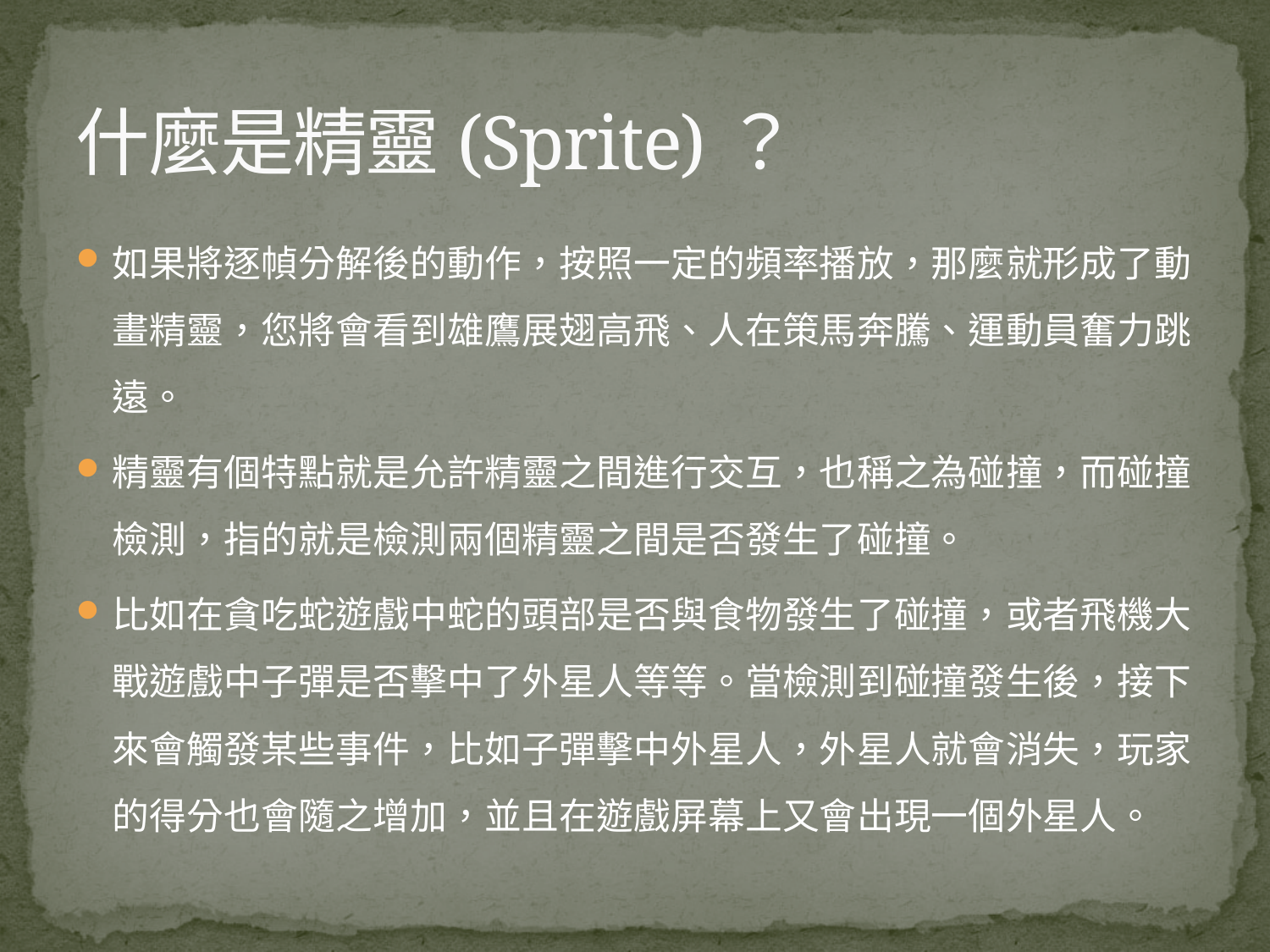

# 什麼是精靈(Sprite)？
如果將逐幀分解後的動作，按照一定的頻率播放，那麼就形成了動畫精靈，您將會看到雄鷹展翅高飛、人在策馬奔騰、運動員奮力跳遠。
精靈有個特點就是允許精靈之間進行交互，也稱之為碰撞，而碰撞檢測，指的就是檢測兩個精靈之間是否發生了碰撞。
比如在貪吃蛇遊戲中蛇的頭部是否與食物發生了碰撞，或者飛機大戰遊戲中子彈是否擊中了外星人等等。當檢測到碰撞發生後，接下來會觸發某些事件，比如子彈擊中外星人，外星人就會消失，玩家的得分也會隨之增加，並且在遊戲屏幕上又會出現一個外星人。